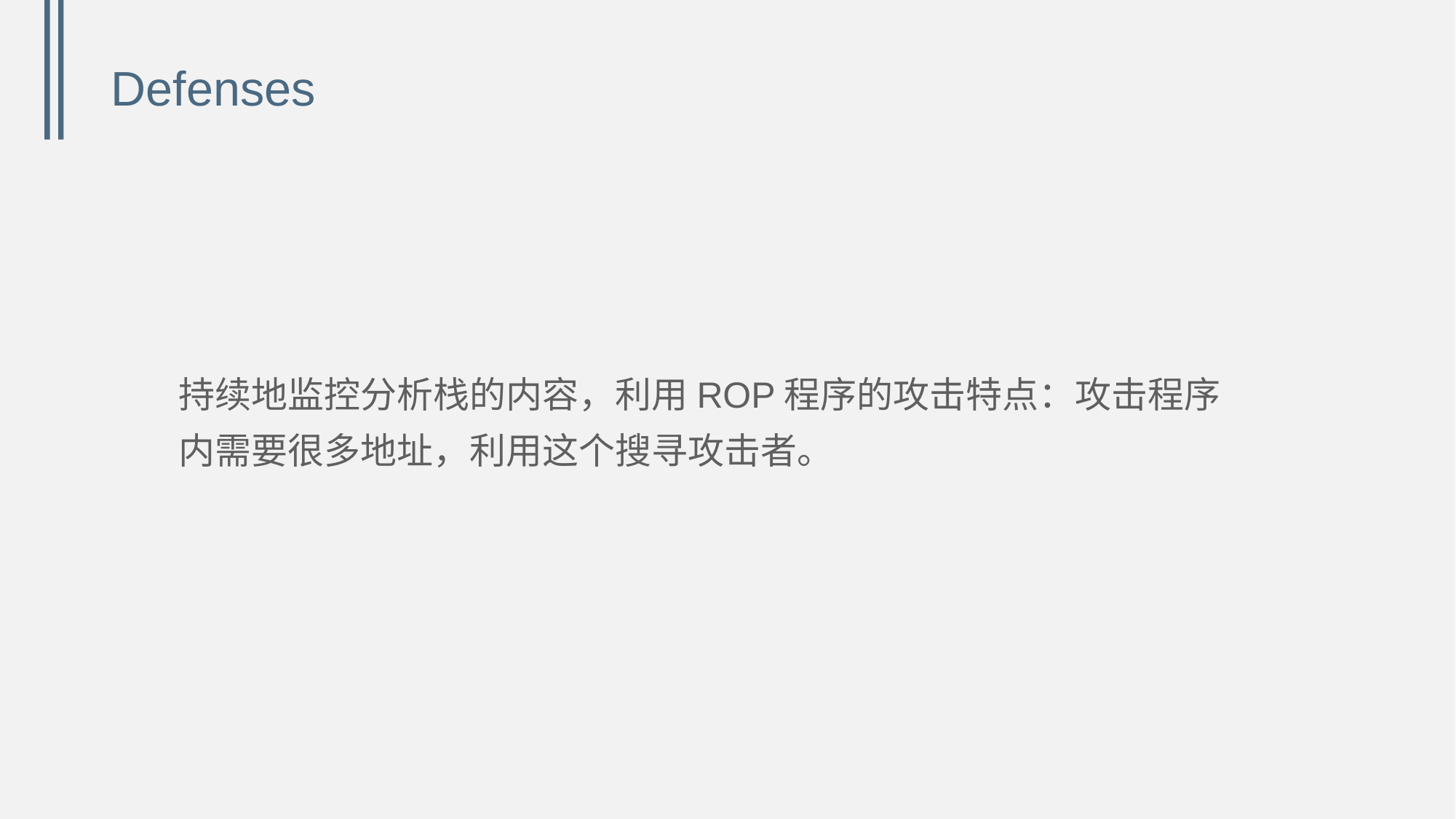

# Defenses
持续地监控分析栈的内容，利用ROP程序的攻击特点：攻击程序内需要很多地址，利用这个搜寻攻击者。